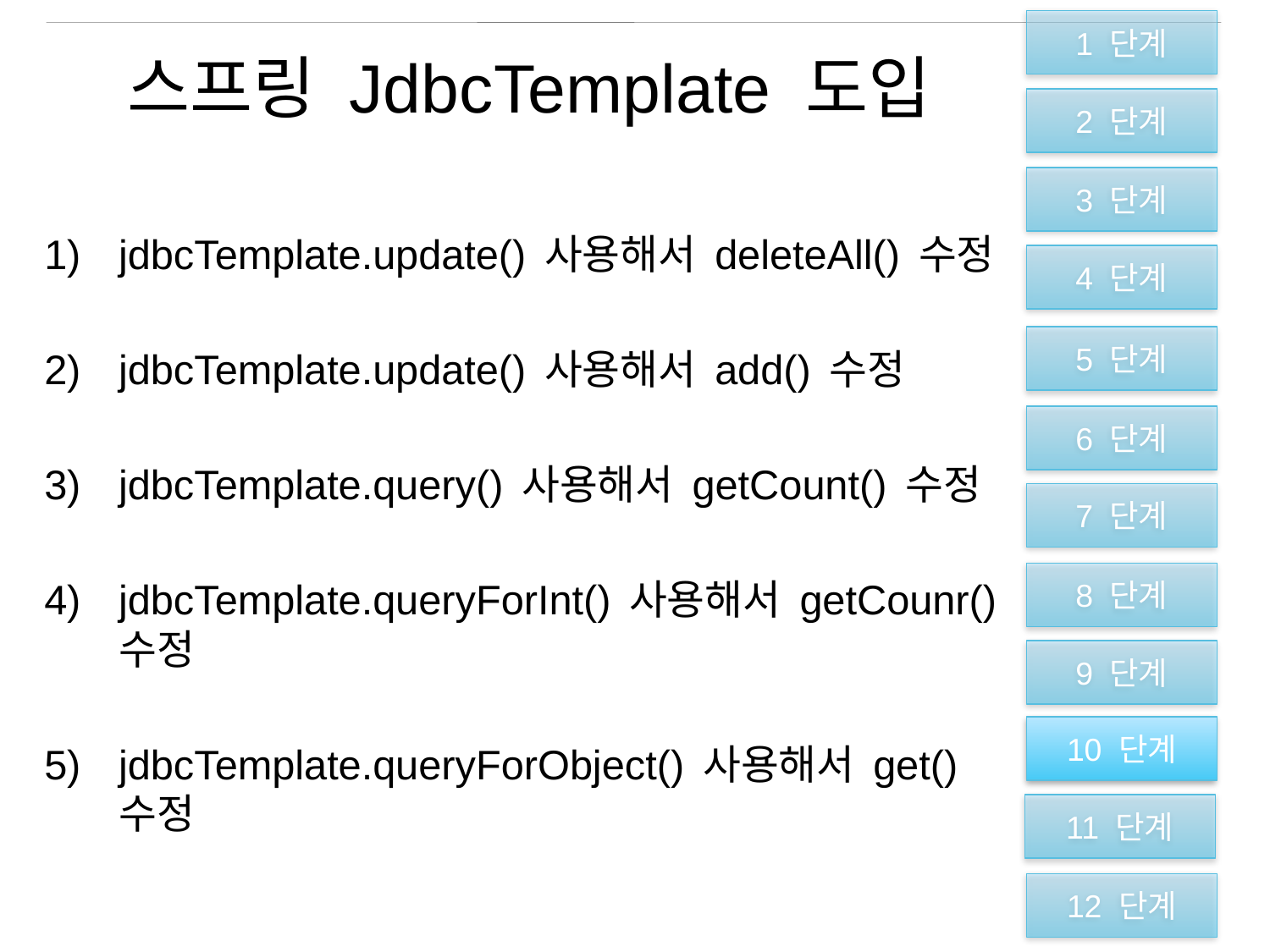

1 단계
2 단계
3 단계
4 단계
5 단계
6 단계
7 단계
8 단계
9 단계
10 단계
11 단계
12 단계
# 스프링 JdbcTemplate 도입
jdbcTemplate.update() 사용해서 deleteAll() 수정

jdbcTemplate.update() 사용해서 add() 수정

jdbcTemplate.query() 사용해서 getCount() 수정

jdbcTemplate.queryForInt() 사용해서 getCounr() 수정

jdbcTemplate.queryForObject() 사용해서 get() 수정